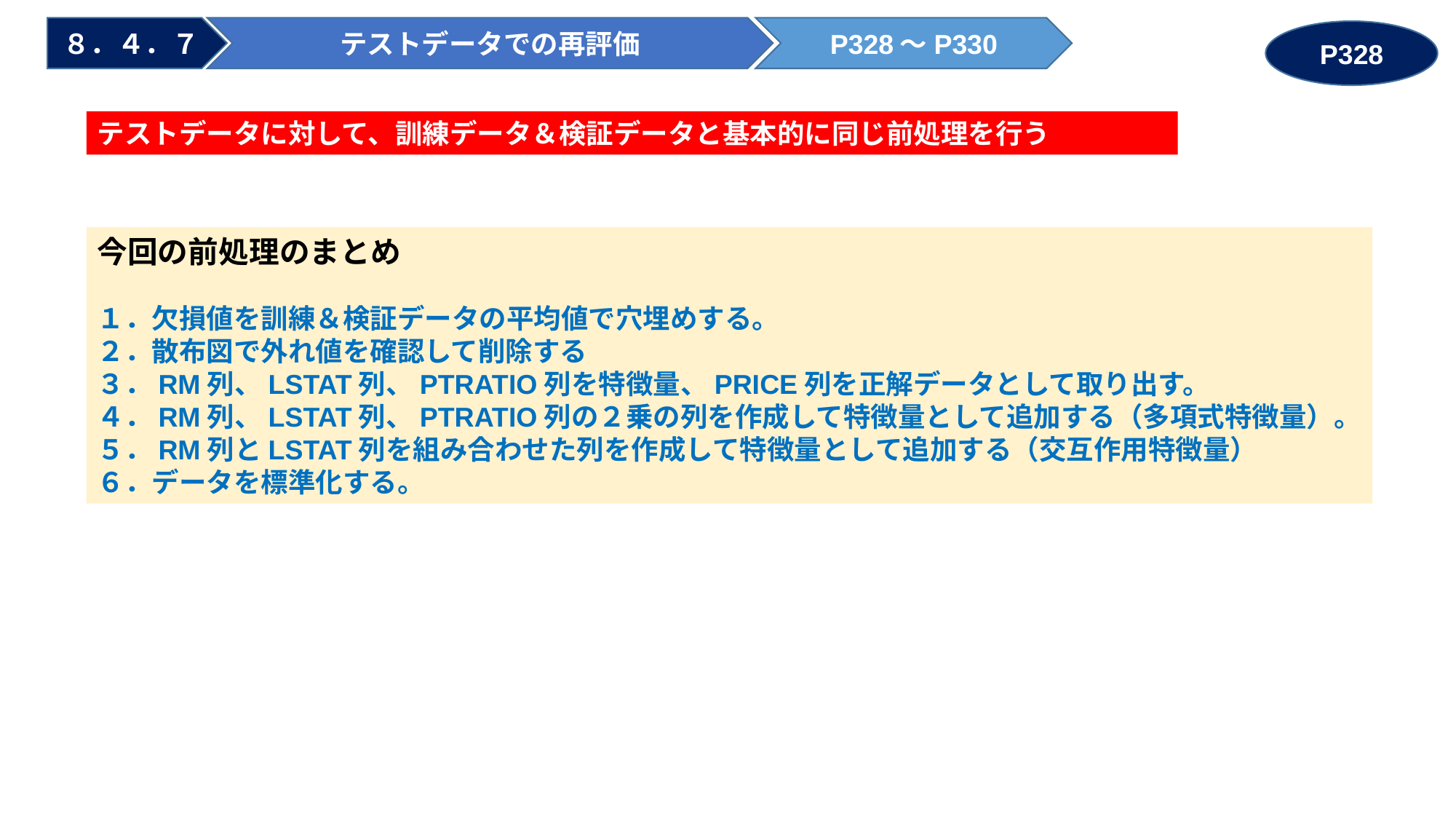

８．４．７
テストデータでの再評価
P328～P330
P328
テストデータに対して、訓練データ＆検証データと基本的に同じ前処理を行う
今回の前処理のまとめ

１．欠損値を訓練＆検証データの平均値で穴埋めする。
２．散布図で外れ値を確認して削除する
３．RM列、LSTAT列、PTRATIO列を特徴量、PRICE列を正解データとして取り出す。
４．RM列、LSTAT列、PTRATIO列の２乗の列を作成して特徴量として追加する（多項式特徴量）。
５．RM列とLSTAT列を組み合わせた列を作成して特徴量として追加する（交互作用特徴量）
６．データを標準化する。